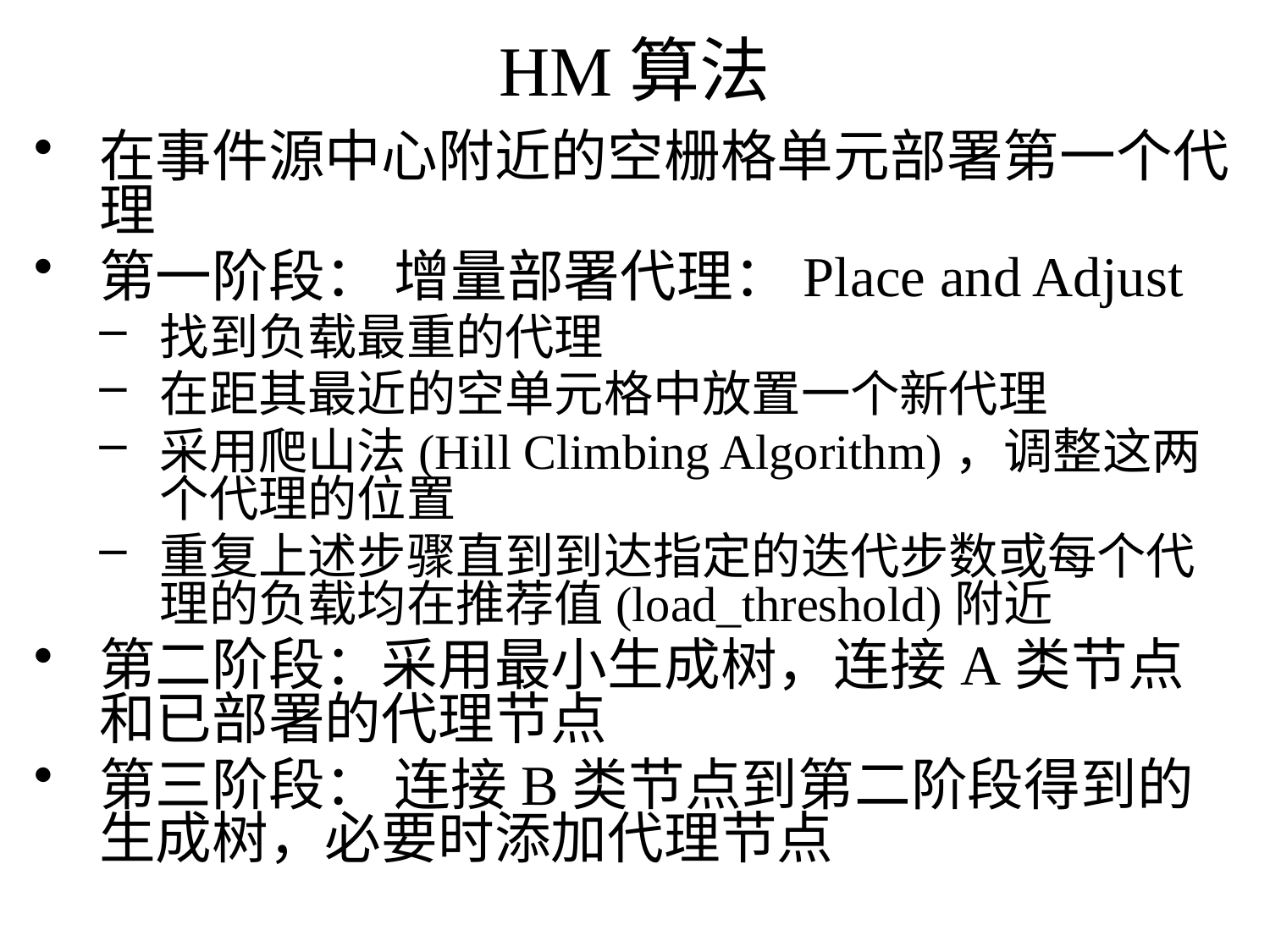

HM算法
在事件源中心附近的空栅格单元部署第一个代理
第一阶段： 增量部署代理：Place and Adjust
找到负载最重的代理
在距其最近的空单元格中放置一个新代理
采用爬山法(Hill Climbing Algorithm)，调整这两个代理的位置
重复上述步骤直到到达指定的迭代步数或每个代理的负载均在推荐值(load_threshold)附近
第二阶段：采用最小生成树，连接A类节点和已部署的代理节点
第三阶段： 连接B类节点到第二阶段得到的生成树，必要时添加代理节点